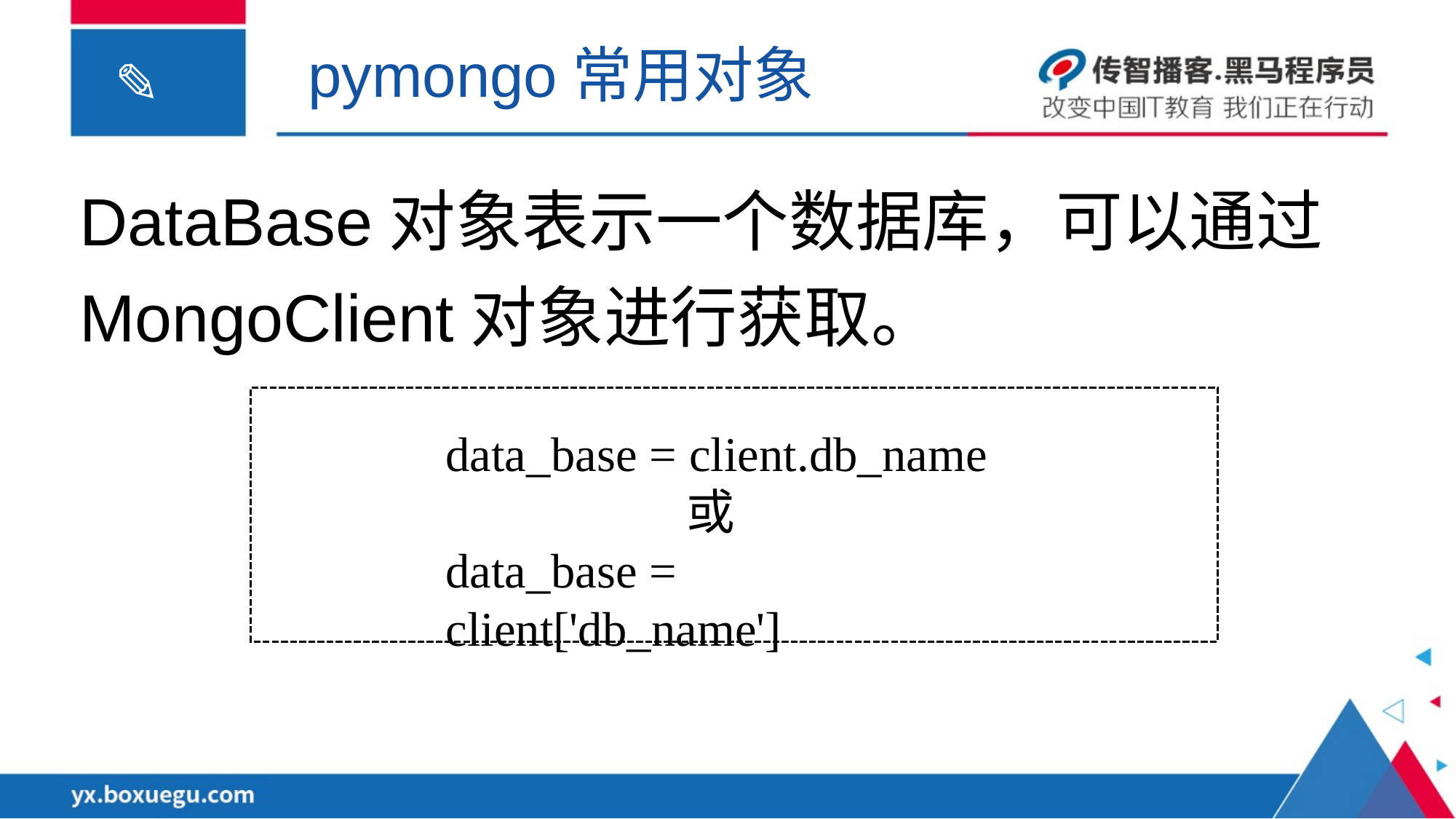

pymongo常用对象
DataBase对象表示一个数据库，可以通过MongoClient对象进行获取。

data_base = client.db_name
                     或
data_base = client['db_name']